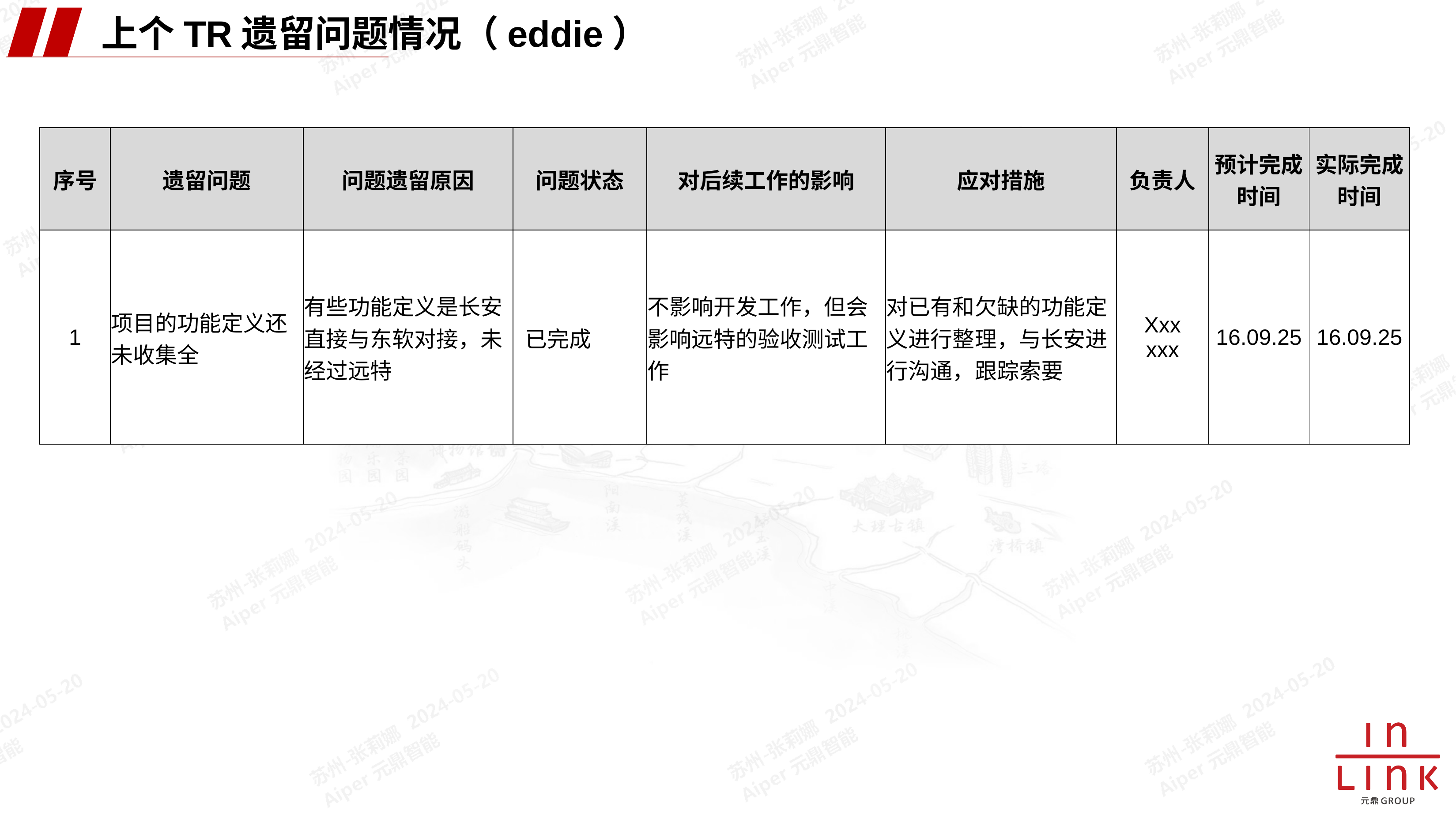

上个TR遗留问题情况（eddie）
| 序号 | 遗留问题 | 问题遗留原因 | 问题状态 | 对后续工作的影响 | 应对措施 | 负责人 | 预计完成时间 | 实际完成时间 |
| --- | --- | --- | --- | --- | --- | --- | --- | --- |
| 1 | 项目的功能定义还未收集全 | 有些功能定义是长安直接与东软对接，未经过远特 | 已完成 | 不影响开发工作，但会影响远特的验收测试工作 | 对已有和欠缺的功能定义进行整理，与长安进行沟通，跟踪索要 | Xxx xxx | 16.09.25 | 16.09.25 |